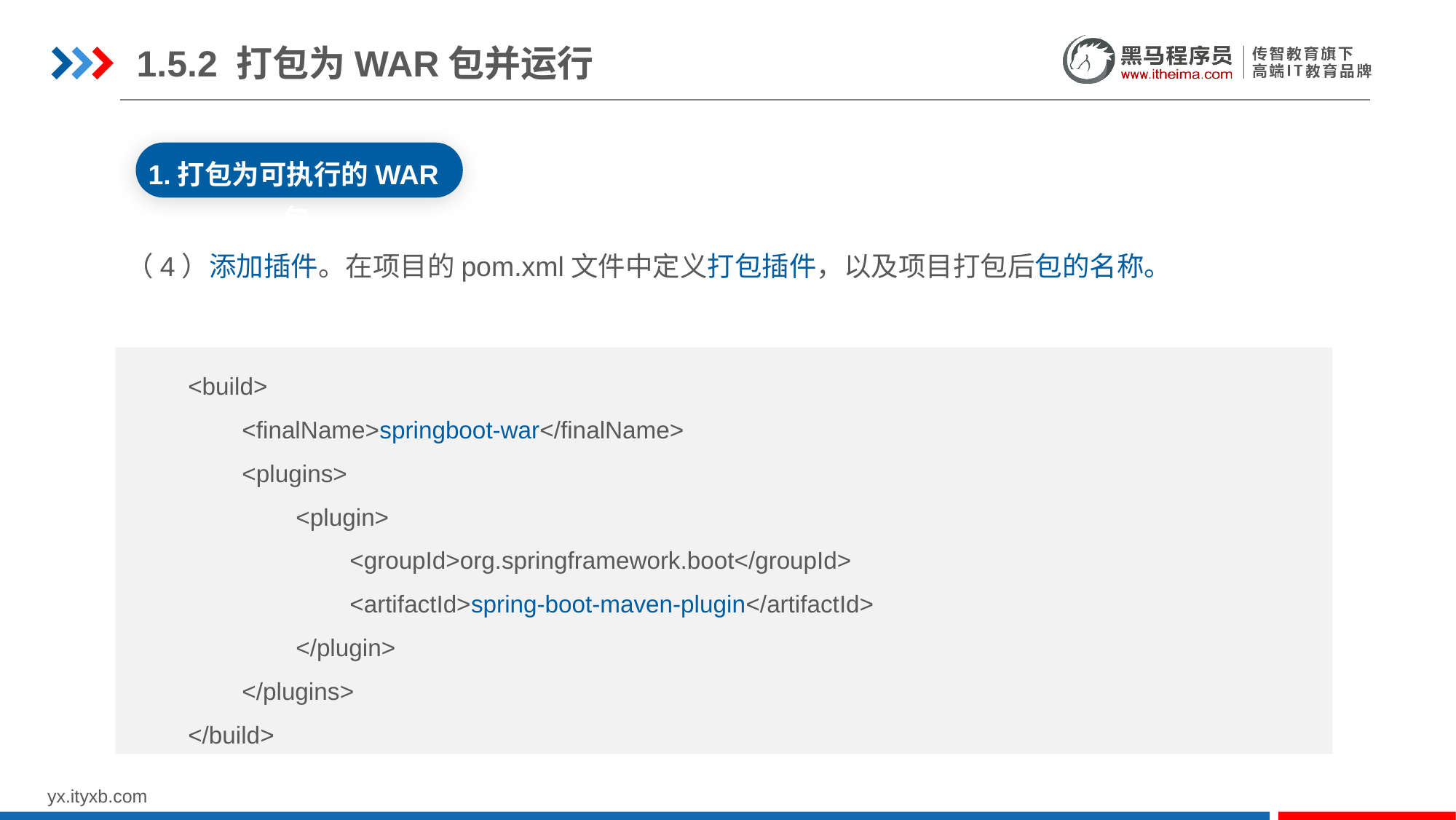

1.5.2 打包为WAR包并运行
1.打包为可执行的WAR包

（4）添加插件。在项目的pom.xml文件中定义打包插件，以及项目打包后包的名称。

<build>
        <finalName>springboot-war</finalName>
        <plugins>
                <plugin>
                        <groupId>org.springframework.boot</groupId>
                        <artifactId>spring-boot-maven-plugin</artifactId>
                </plugin>
        </plugins>
</build>